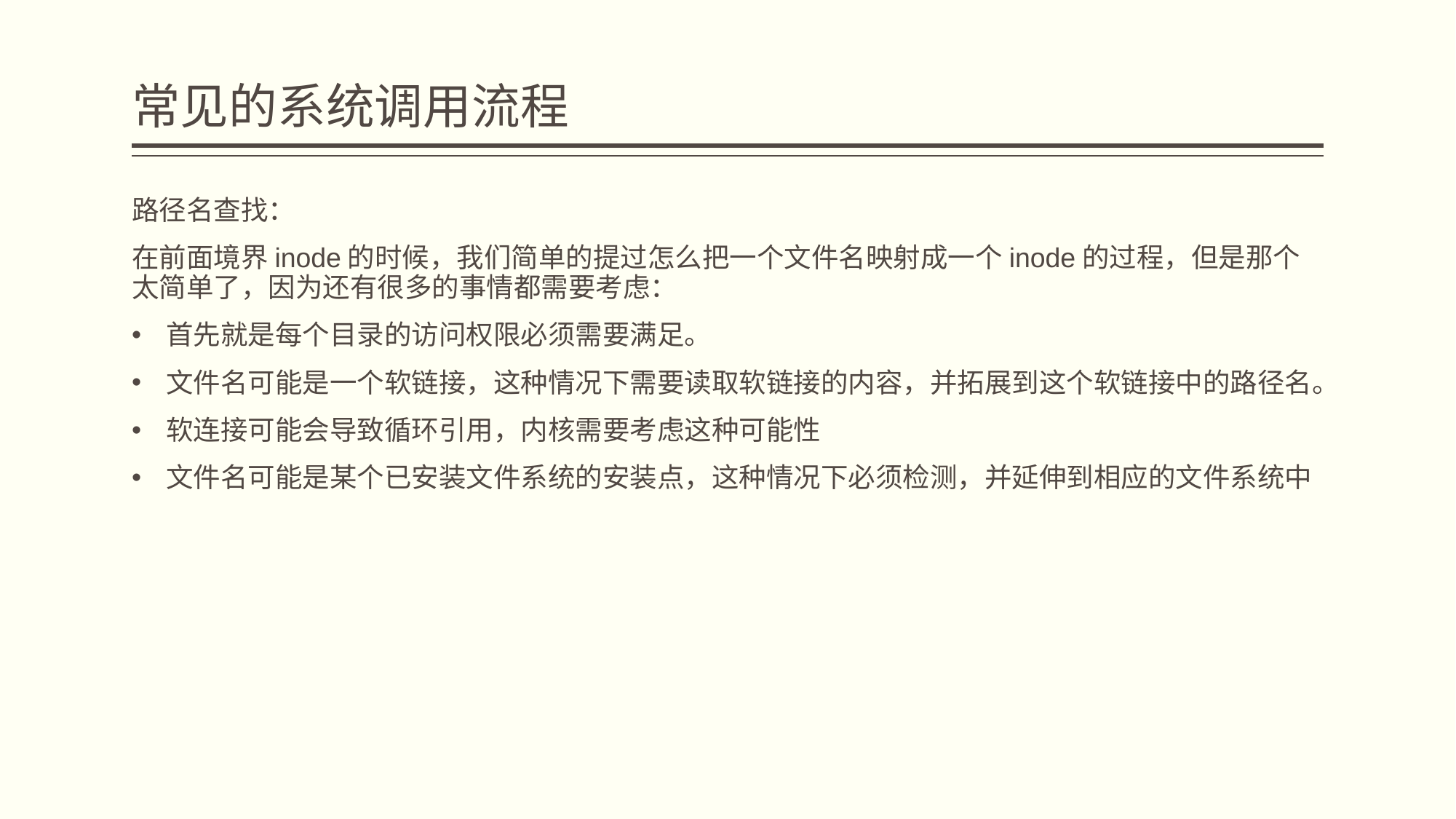

# 常见的系统调用流程
路径名查找：
在前面境界inode的时候，我们简单的提过怎么把一个文件名映射成一个inode的过程，但是那个太简单了，因为还有很多的事情都需要考虑：
首先就是每个目录的访问权限必须需要满足。
文件名可能是一个软链接，这种情况下需要读取软链接的内容，并拓展到这个软链接中的路径名。
软连接可能会导致循环引用，内核需要考虑这种可能性
文件名可能是某个已安装文件系统的安装点，这种情况下必须检测，并延伸到相应的文件系统中